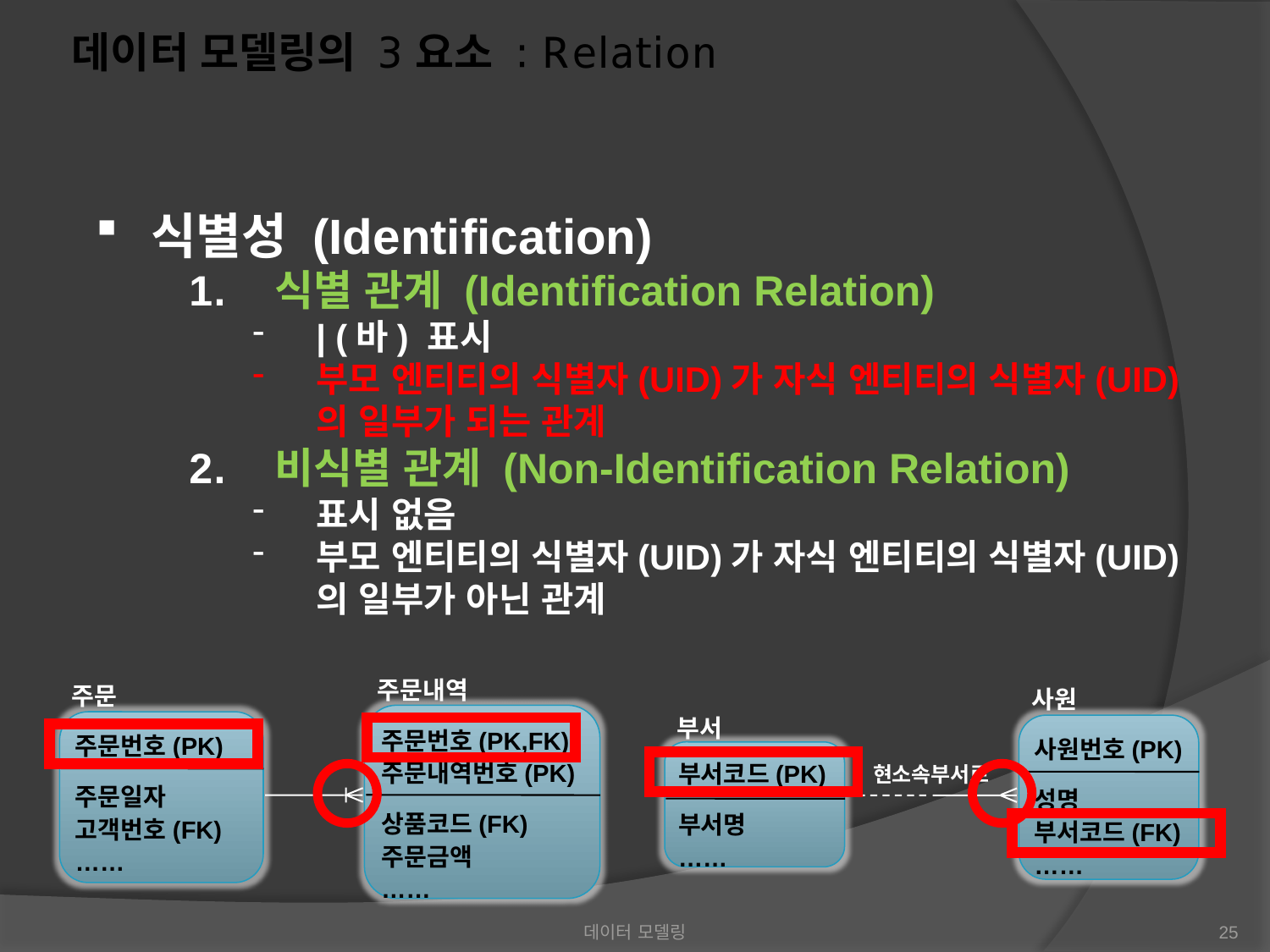

데이터 모델링의 3요소 : Relation
 식별성 (Identification)
 식별 관계 (Identification Relation)
| (바) 표시
부모 엔티티의 식별자(UID)가 자식 엔티티의 식별자(UID)의 일부가 되는 관계
 비식별 관계 (Non-Identification Relation)
표시 없음
부모 엔티티의 식별자(UID)가 자식 엔티티의 식별자(UID)의 일부가 아닌 관계

주문내역
주문
사원
주문번호(PK,FK)
주문내역번호(PK)

상품코드(FK)
주문금액
……
주문번호(PK)

주문일자
고객번호(FK)
……
부서
사원번호(PK)

성명
부서코드(FK)
……

부서코드(PK)

부서명
……

현소속부서로

데이터 모델링
25